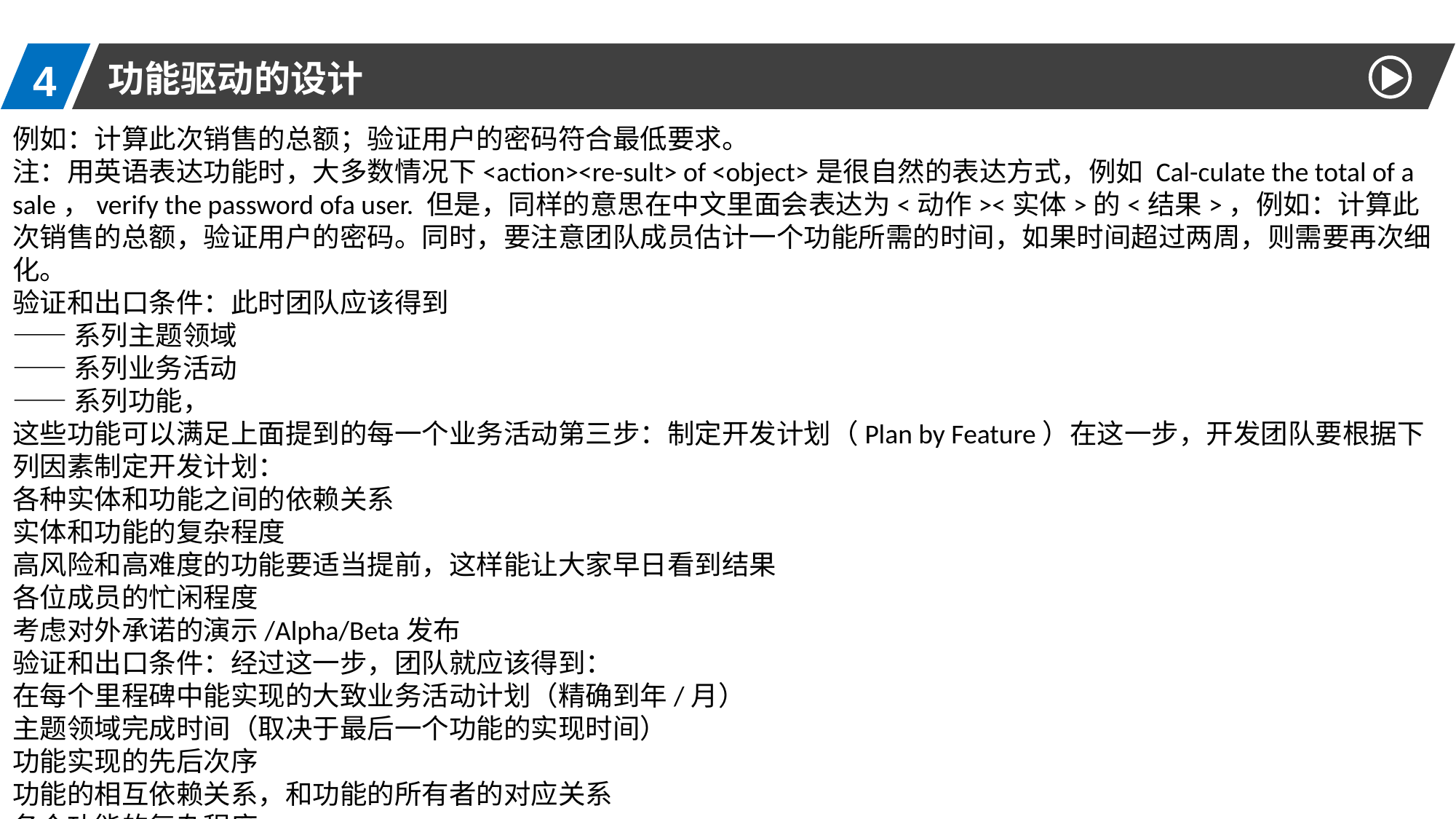

4
功能驱动的设计

例如：计算此次销售的总额；验证用户的密码符合最低要求。
注：用英语表达功能时，大多数情况下<action><re-sult> of <object>是很自然的表达方式，例如 Cal-culate the total of a sale，verify the password ofa user. 但是，同样的意思在中文里面会表达为<动作><实体>的<结果>，例如：计算此次销售的总额，验证用户的密码。同时，要注意团队成员估计一个功能所需的时间，如果时间超过两周，则需要再次细化。
验证和出口条件：此时团队应该得到
——系列主题领域
——系列业务活动
——系列功能，
这些功能可以满足上面提到的每一个业务活动第三步：制定开发计划（Plan by Feature）在这一步，开发团队要根据下列因素制定开发计划：
各种实体和功能之间的依赖关系
实体和功能的复杂程度
高风险和高难度的功能要适当提前，这样能让大家早日看到结果
各位成员的忙闲程度
考虑对外承诺的演示/Alpha/Beta发布
验证和出口条件：经过这一步，团队就应该得到：
在每个里程碑中能实现的大致业务活动计划（精确到年/月）
主题领域完成时间（取决于最后一个功能的实现时间）
功能实现的先后次序
功能的相互依赖关系，和功能的所有者的对应关系
各个功能的复杂程度